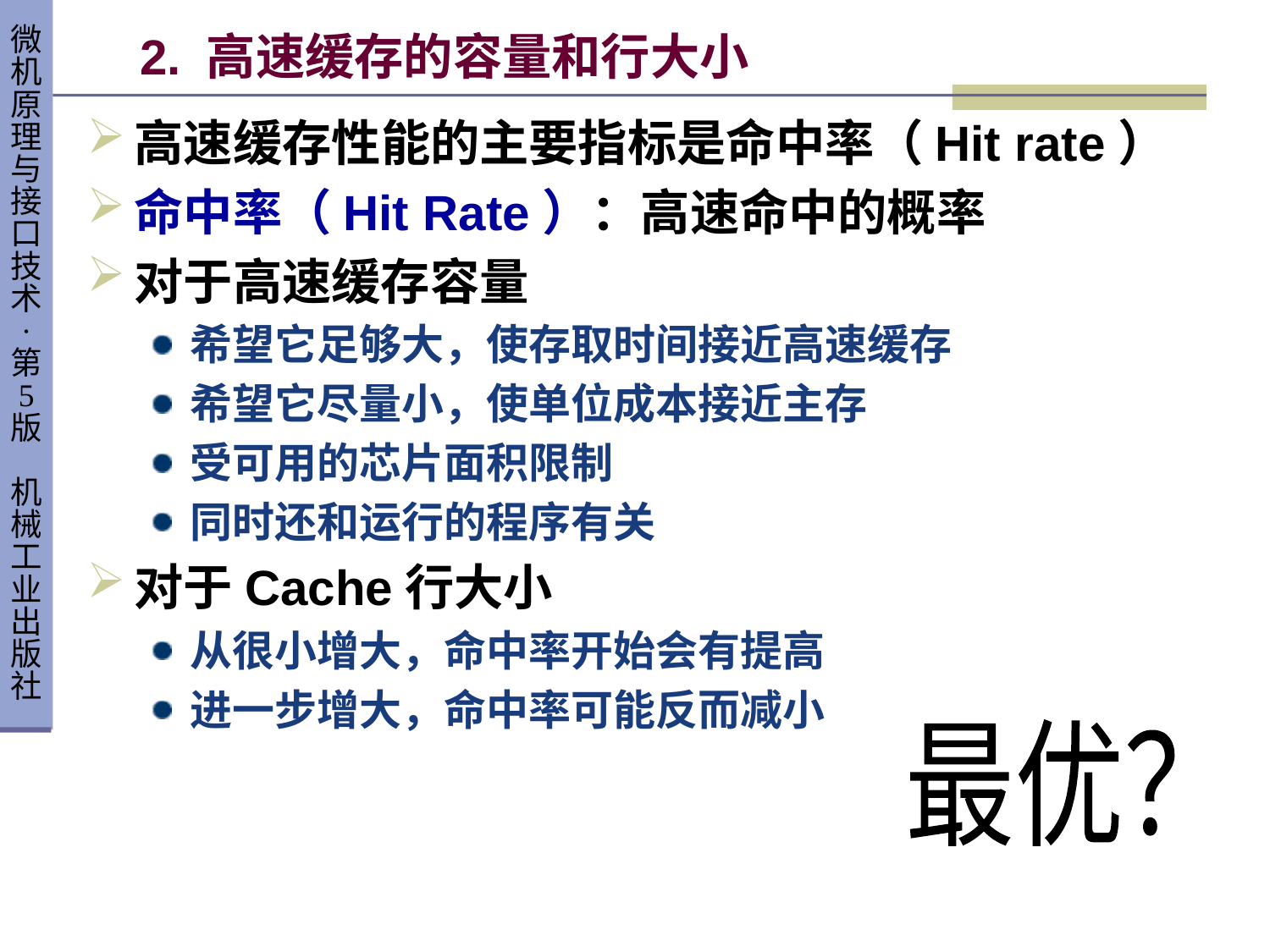

# 2. 高速缓存的容量和行大小
高速缓存性能的主要指标是命中率（Hit rate）
命中率（Hit Rate）：高速命中的概率
对于高速缓存容量
希望它足够大，使存取时间接近高速缓存
希望它尽量小，使单位成本接近主存
受可用的芯片面积限制
同时还和运行的程序有关
对于Cache行大小
从很小增大，命中率开始会有提高
进一步增大，命中率可能反而减小
最优？